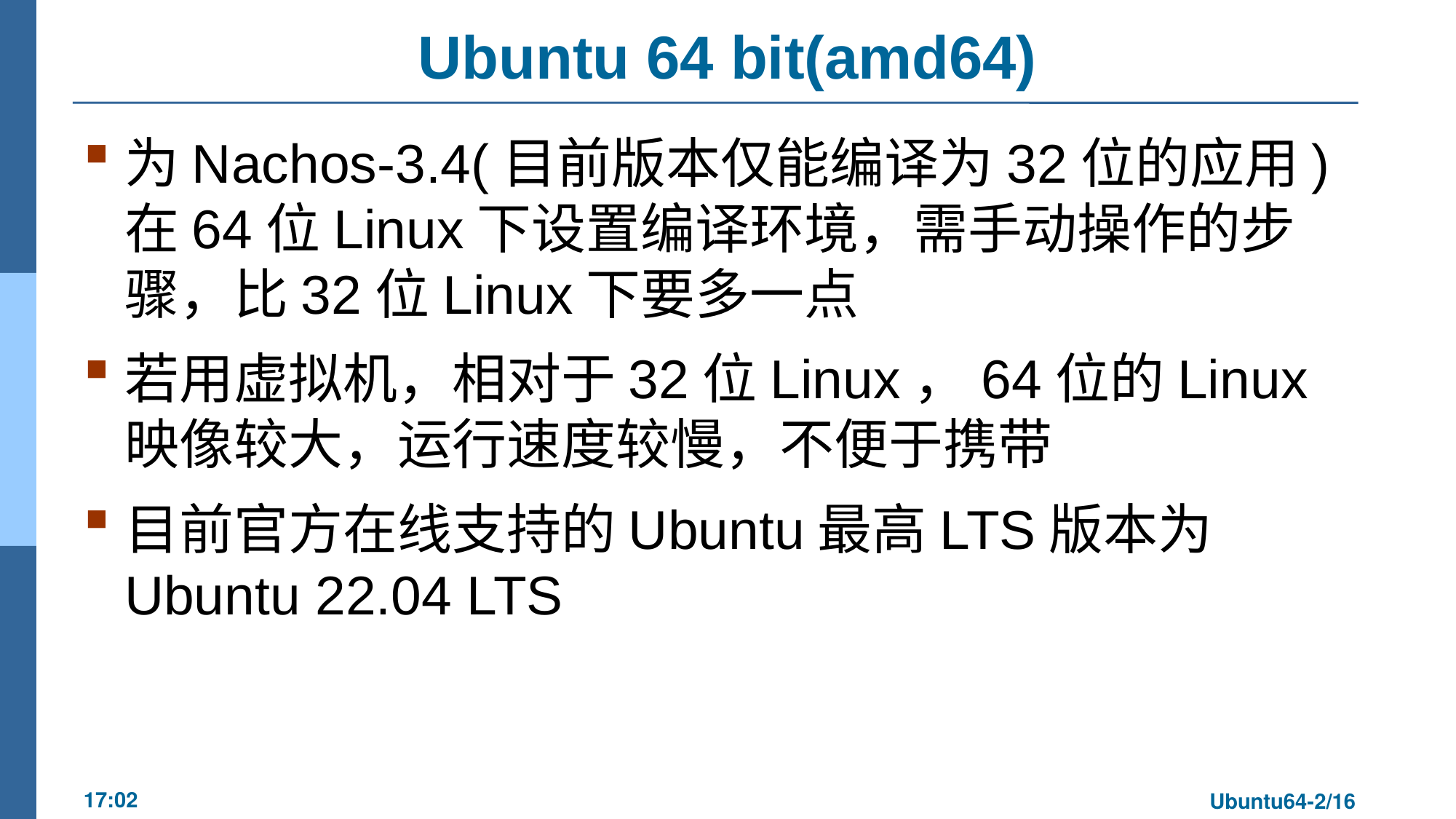

# Ubuntu 64 bit(amd64)
为Nachos-3.4(目前版本仅能编译为32位的应用)在64位Linux下设置编译环境，需手动操作的步骤，比32位Linux下要多一点
若用虚拟机，相对于32位Linux，64位的Linux映像较大，运行速度较慢，不便于携带
目前官方在线支持的Ubuntu最高LTS版本为Ubuntu 22.04 LTS